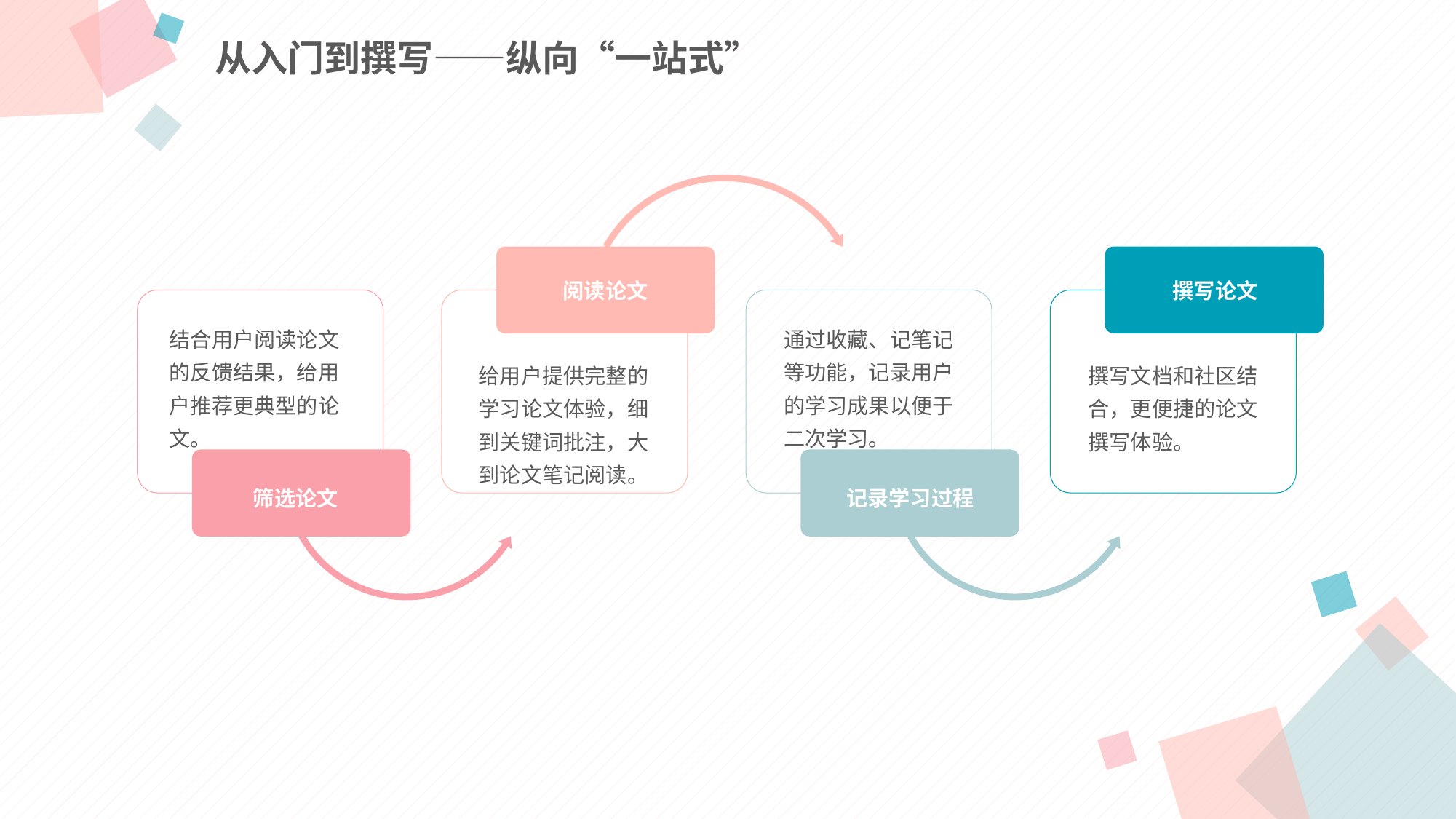

从入门到撰写——纵向“一站式”

阅读论文
撰写论文

结合用户阅读论文的反馈结果，给用户推荐更典型的论文。
通过收藏、记笔记等功能，记录用户的学习成果以便于二次学习。

给用户提供完整的学习论文体验，细到关键词批注，大到论文笔记阅读。
撰写文档和社区结合，更便捷的论文撰写体验。

筛选论文
记录学习过程